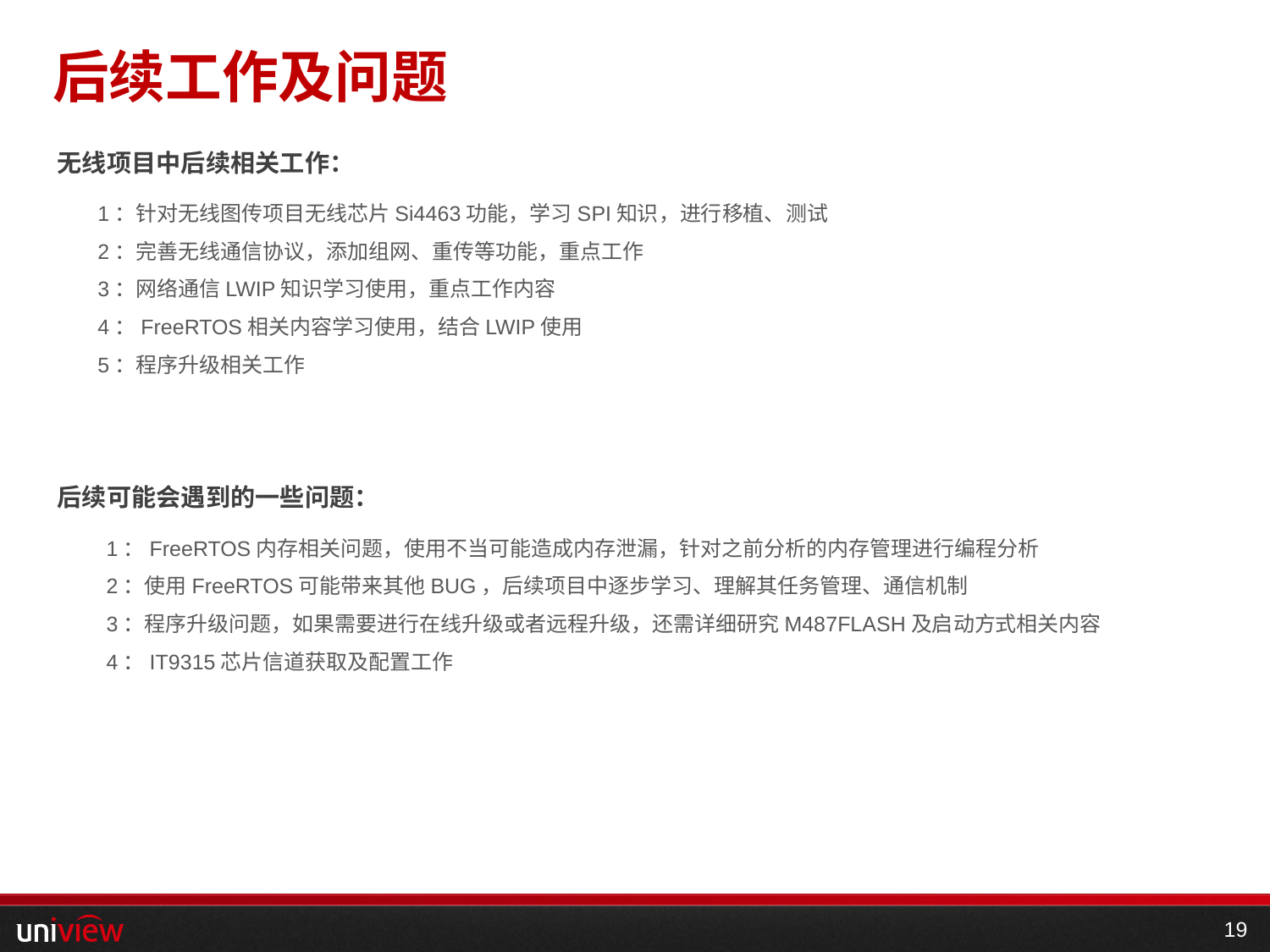

# 后续工作及问题
无线项目中后续相关工作：
1：针对无线图传项目无线芯片Si4463功能，学习SPI知识，进行移植、测试
2：完善无线通信协议，添加组网、重传等功能，重点工作
3：网络通信LWIP知识学习使用，重点工作内容
4：FreeRTOS相关内容学习使用，结合LWIP使用
5：程序升级相关工作
后续可能会遇到的一些问题：
1：FreeRTOS内存相关问题，使用不当可能造成内存泄漏，针对之前分析的内存管理进行编程分析
2：使用FreeRTOS可能带来其他BUG，后续项目中逐步学习、理解其任务管理、通信机制
3：程序升级问题，如果需要进行在线升级或者远程升级，还需详细研究M487FLASH及启动方式相关内容
4：IT9315芯片信道获取及配置工作